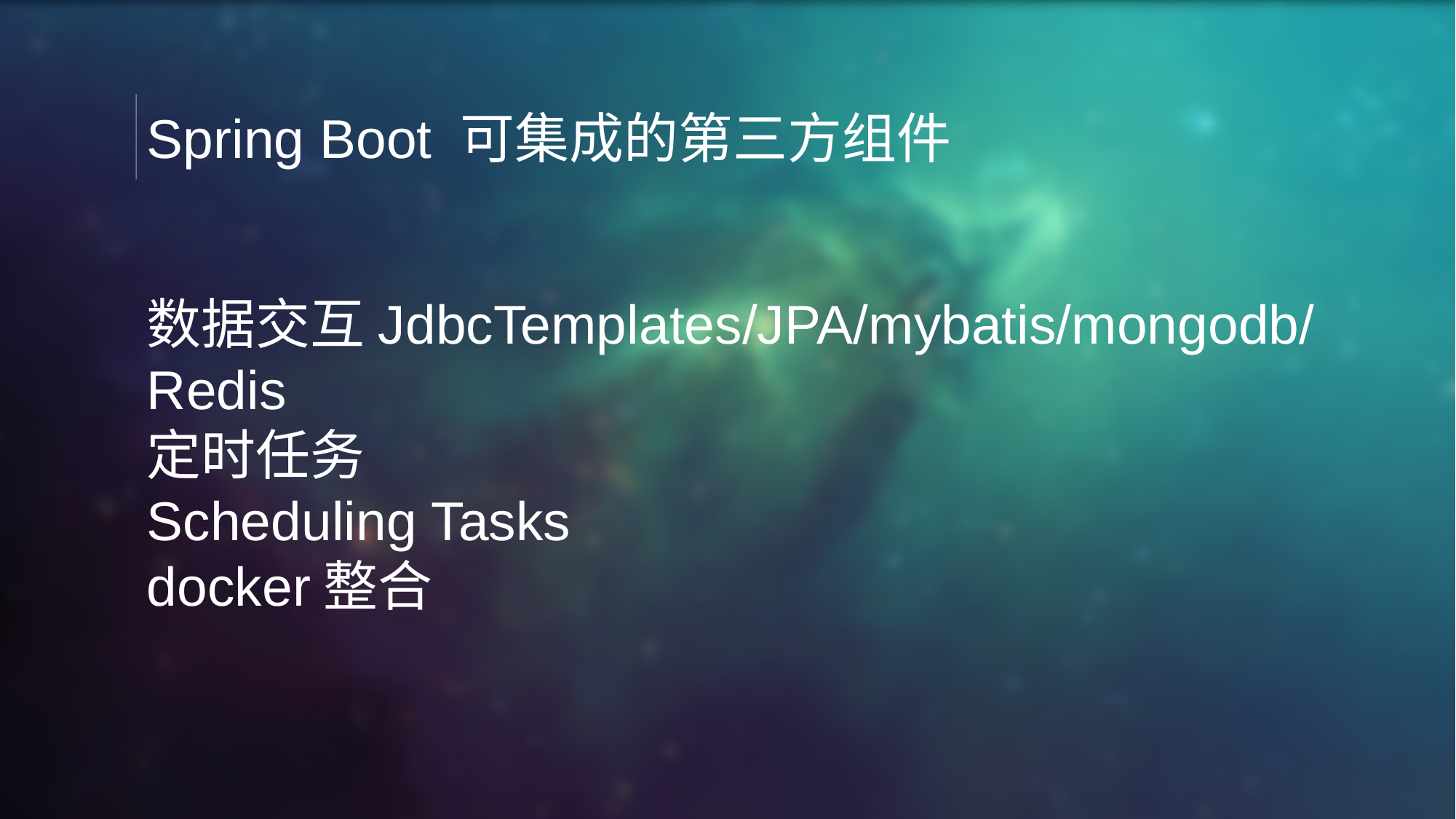

Spring Boot 可集成的第三方组件
数据交互JdbcTemplates/JPA/mybatis/mongodb/Redis
定时任务
Scheduling Tasks
docker整合